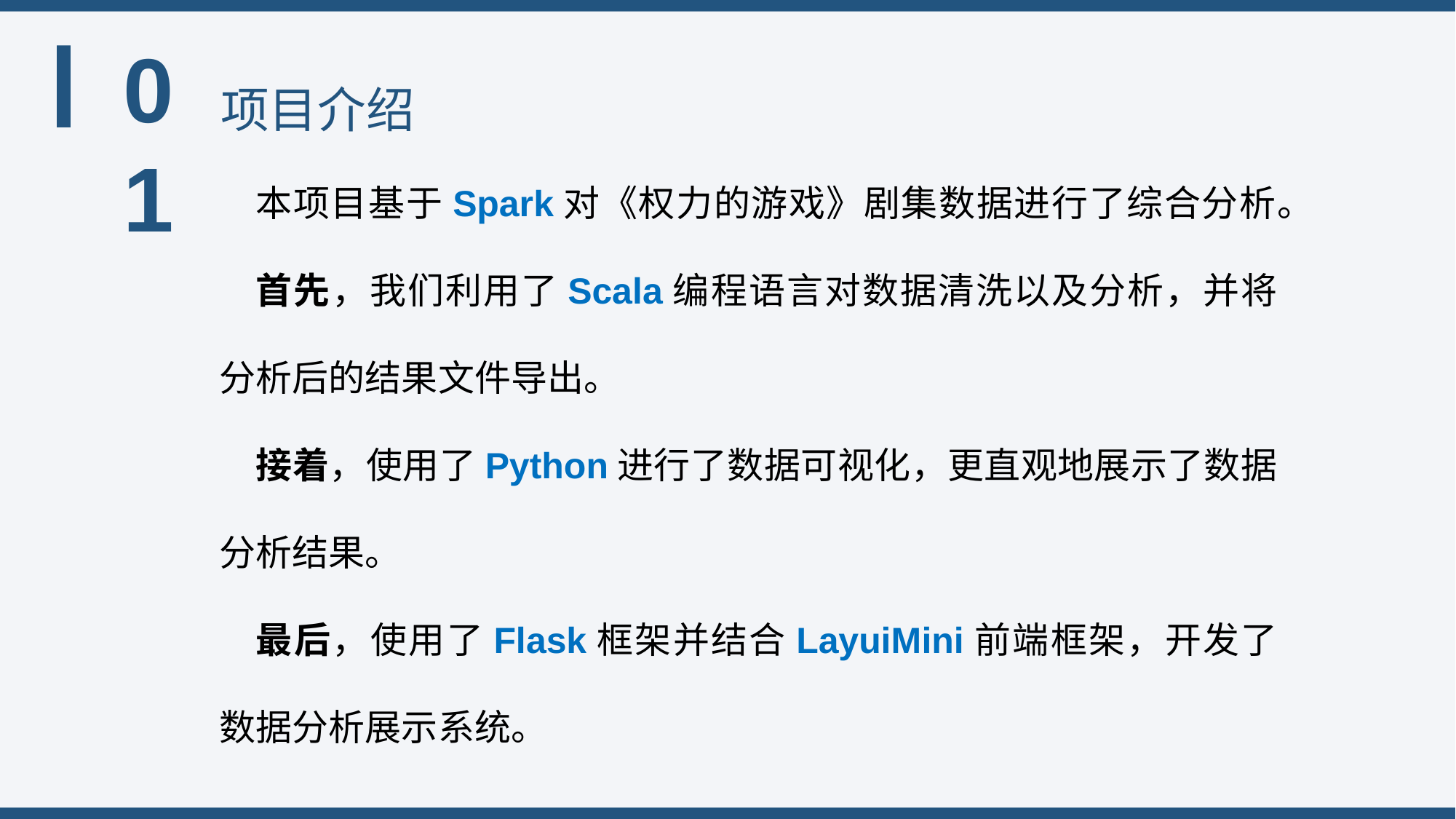

项目介绍
01

本项目基于Spark对《权力的游戏》剧集数据进行了综合分析。
首先，我们利用了Scala编程语言对数据清洗以及分析，并将分析后的结果文件导出。
接着，使用了Python进行了数据可视化，更直观地展示了数据分析结果。
最后，使用了Flask框架并结合LayuiMini前端框架，开发了数据分析展示系统。